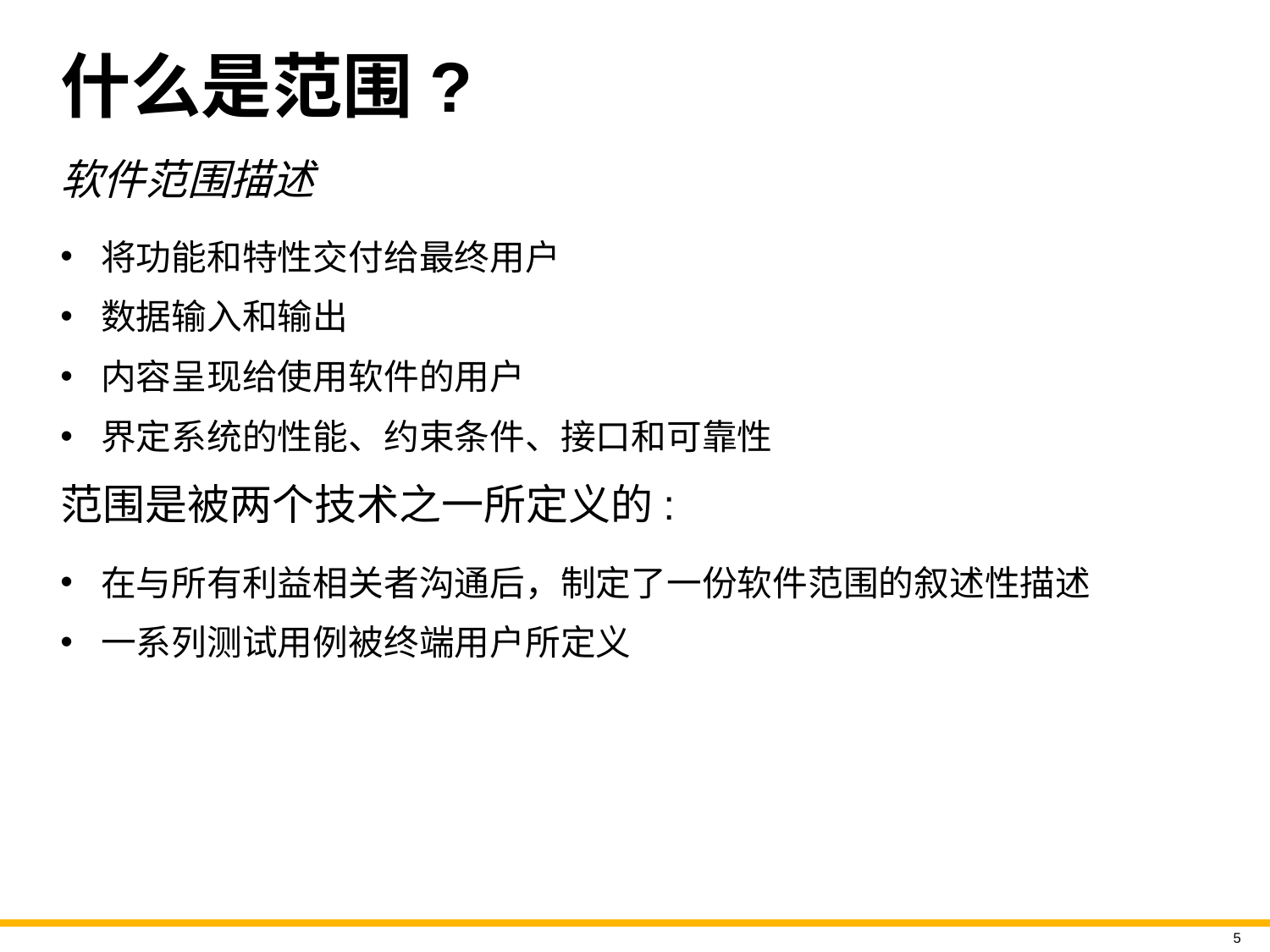

# 什么是范围?
软件范围描述
将功能和特性交付给最终用户
数据输入和输出
内容呈现给使用软件的用户
界定系统的性能、约束条件、接口和可靠性
范围是被两个技术之一所定义的:
在与所有利益相关者沟通后，制定了一份软件范围的叙述性描述
一系列测试用例被终端用户所定义
5